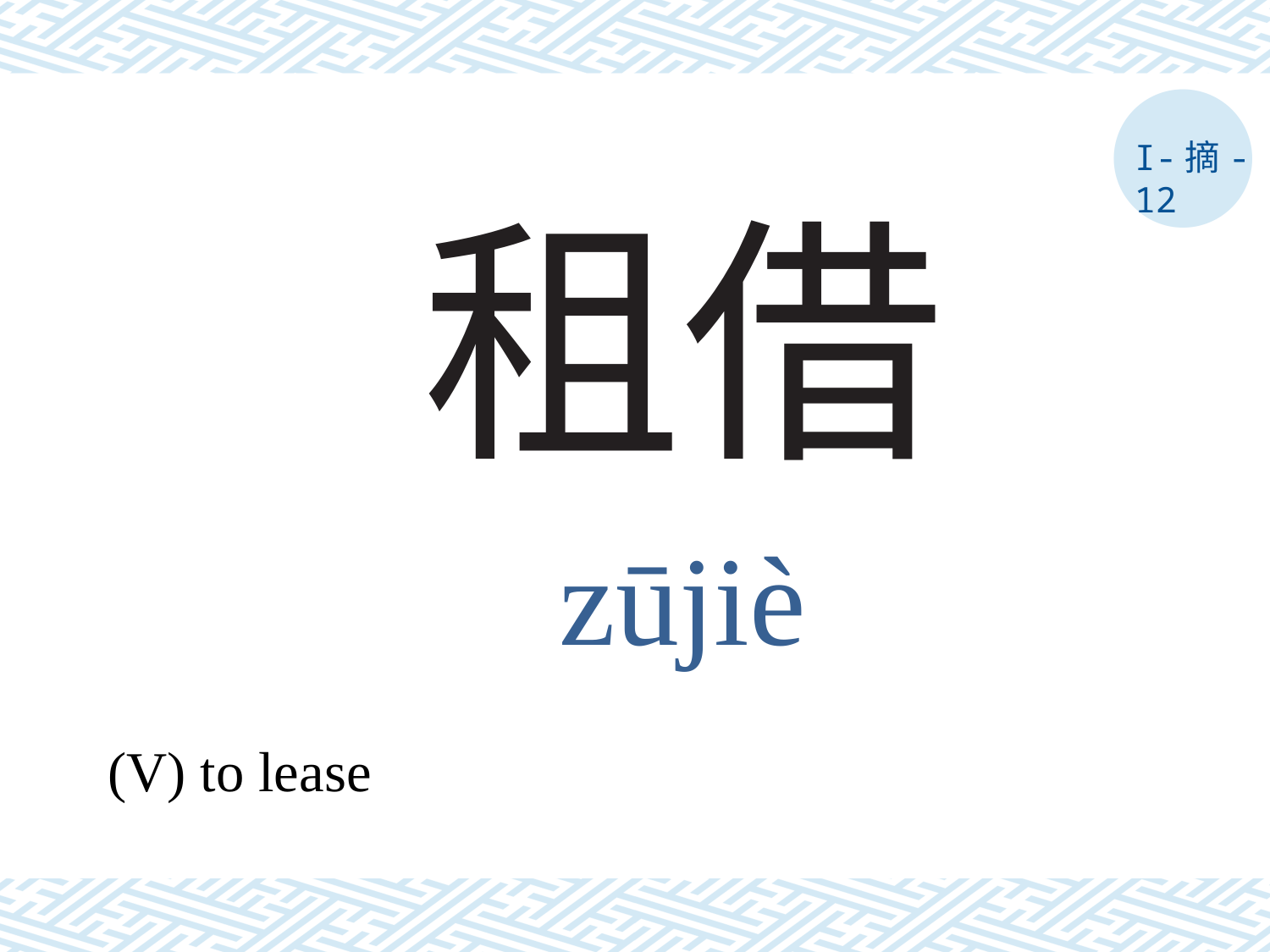

I-摘-12

# 租借
zūjiè
(V) to lease